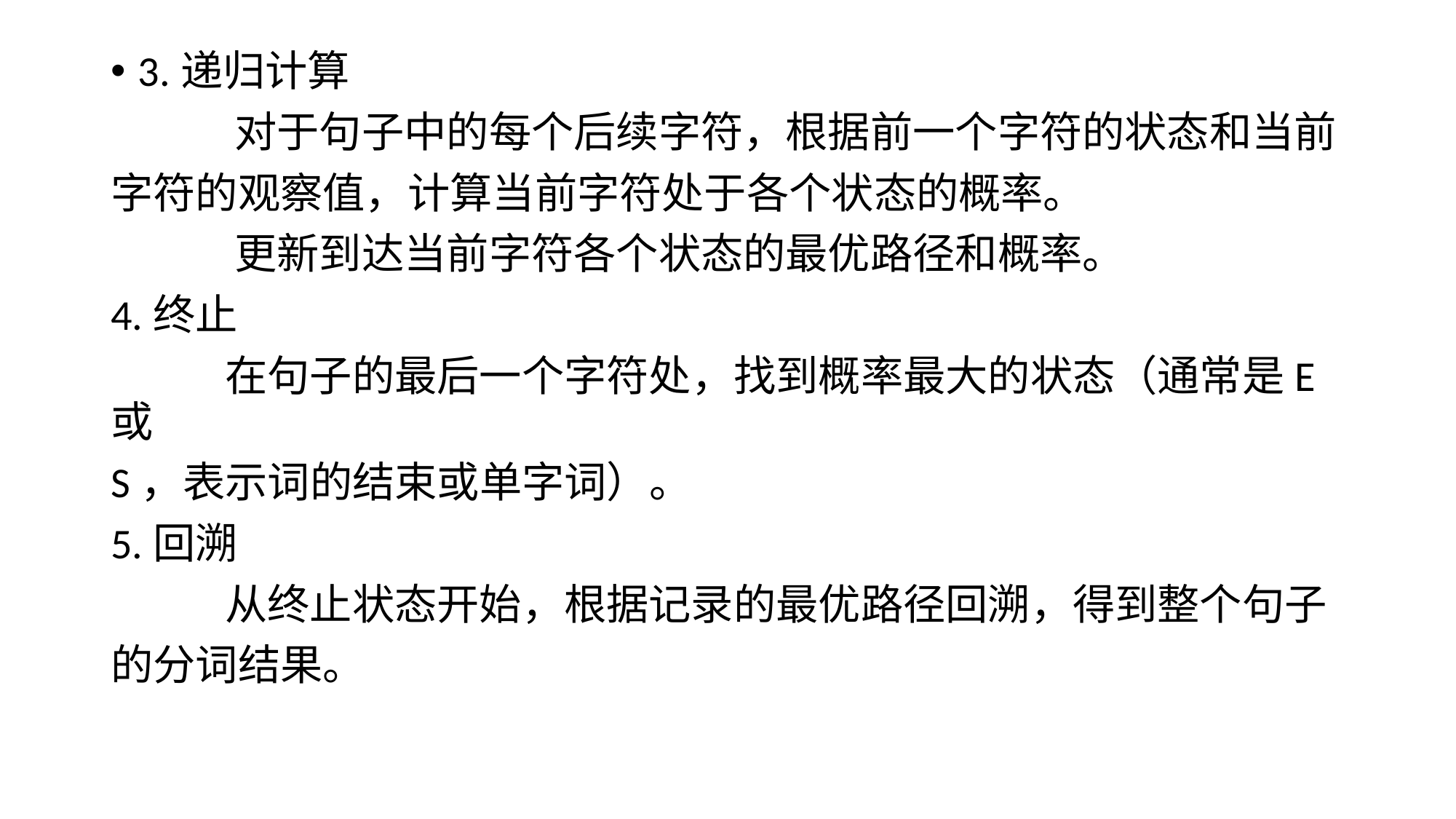

3.递归计算
            对于句子中的每个后续字符，根据前一个字符的状态和当前
字符的观察值，计算当前字符处于各个状态的概率。
            更新到达当前字符各个状态的最优路径和概率。
4.终止
           在句子的最后一个字符处，找到概率最大的状态（通常是E或
S，表示词的结束或单字词）。
5.回溯
           从终止状态开始，根据记录的最优路径回溯，得到整个句子
的分词结果。